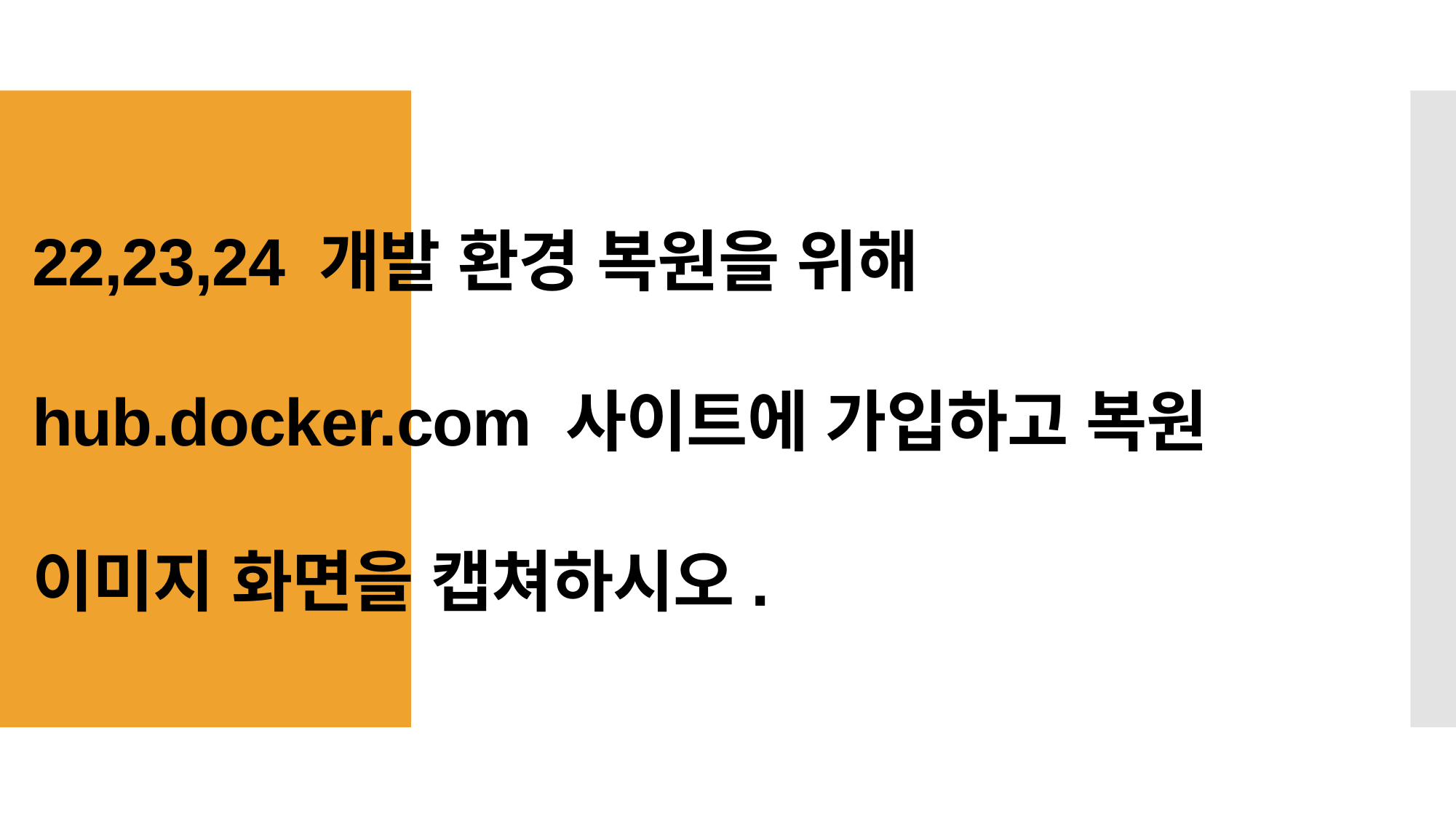

# 22,23,24 개발 환경 복원을 위해 hub.docker.com 사이트에 가입하고 복원 이미지 화면을 캡쳐하시오.